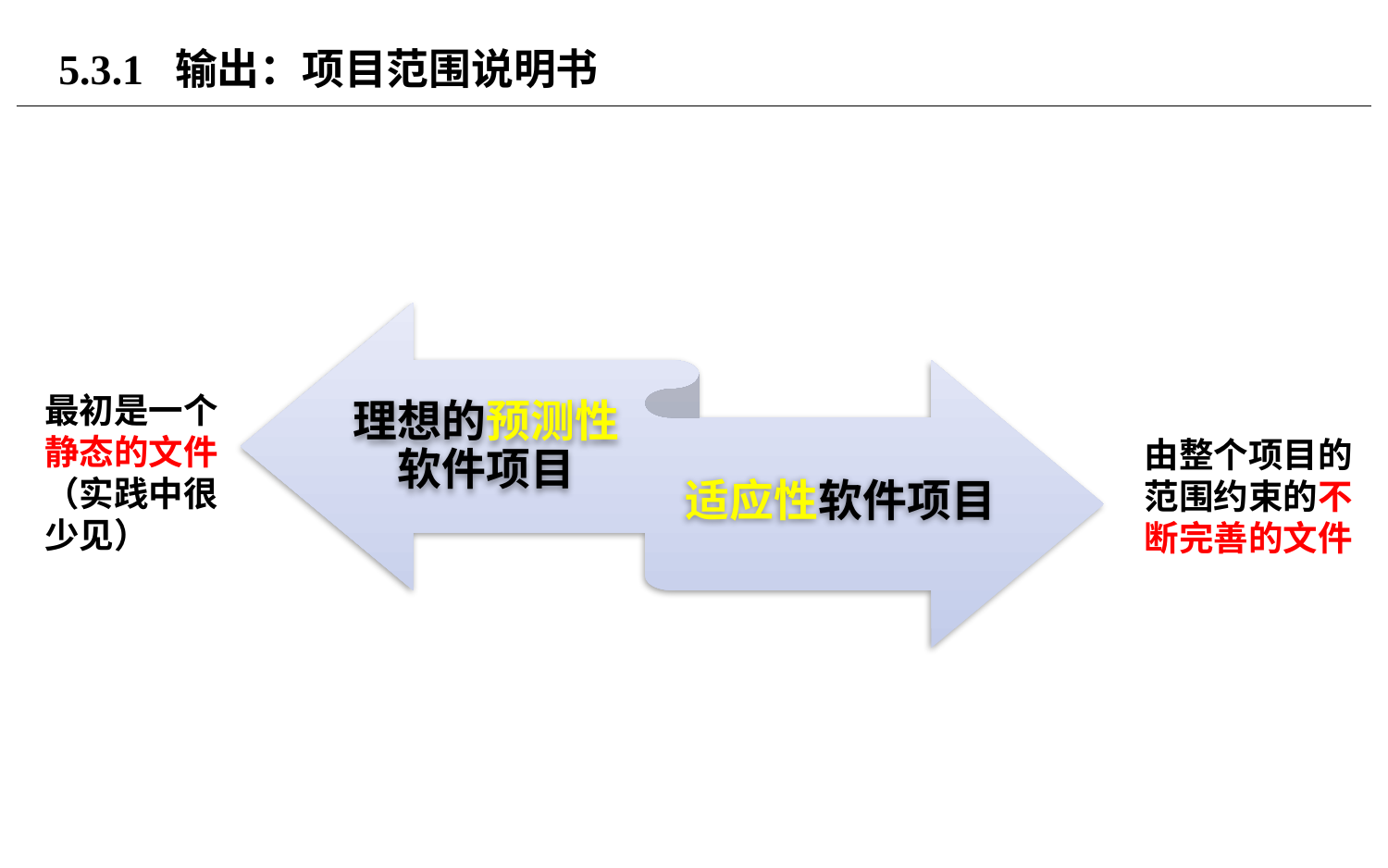

# 5.3.1  输出：项目范围说明书

理想的预测性软件项目
适应性软件项目
最初是一个静态的文件（实践中很少见）
由整个项目的范围约束的不断完善的文件